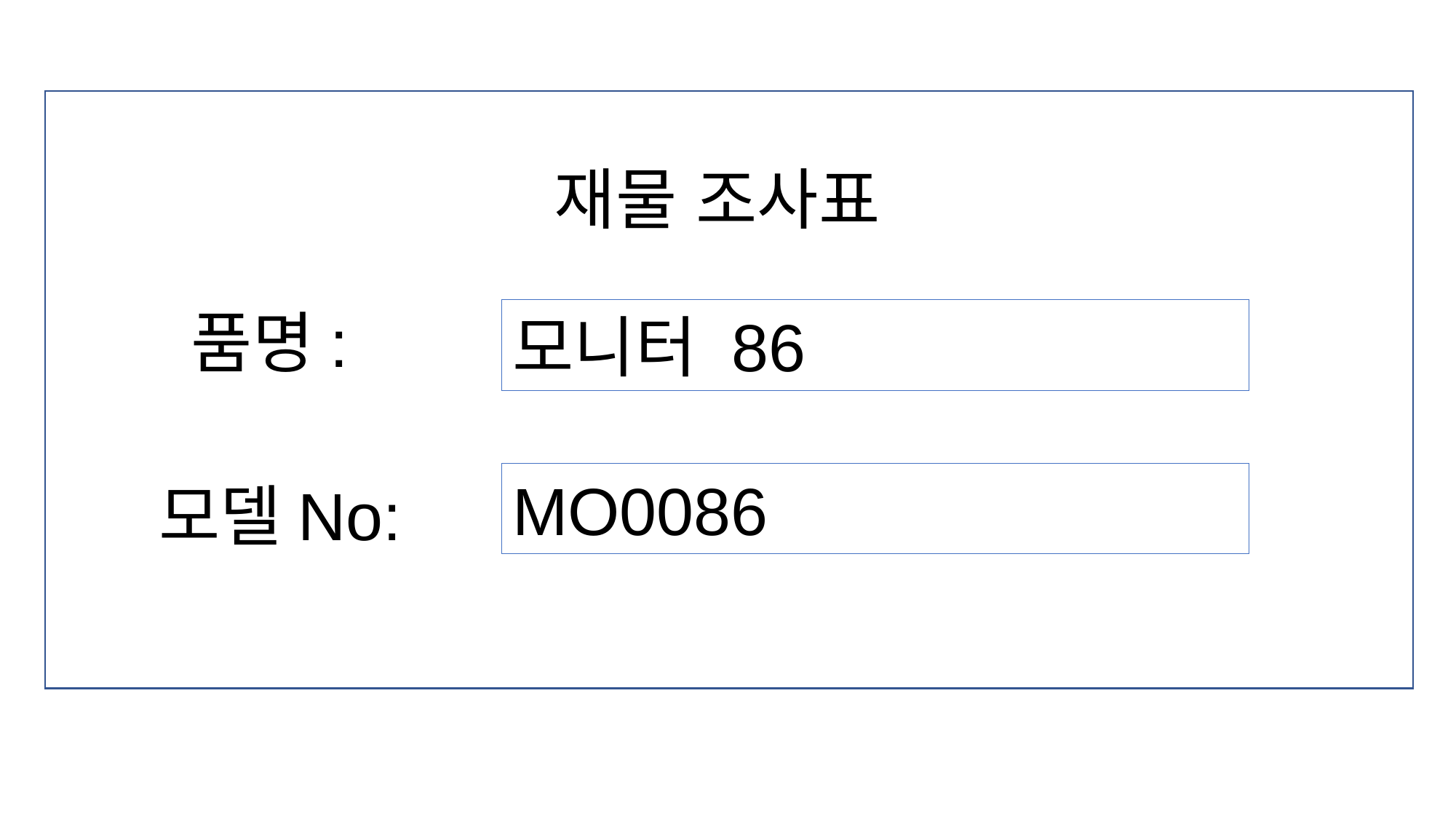

재물 조사표
품명:
모니터 86
MO0086
모델No: